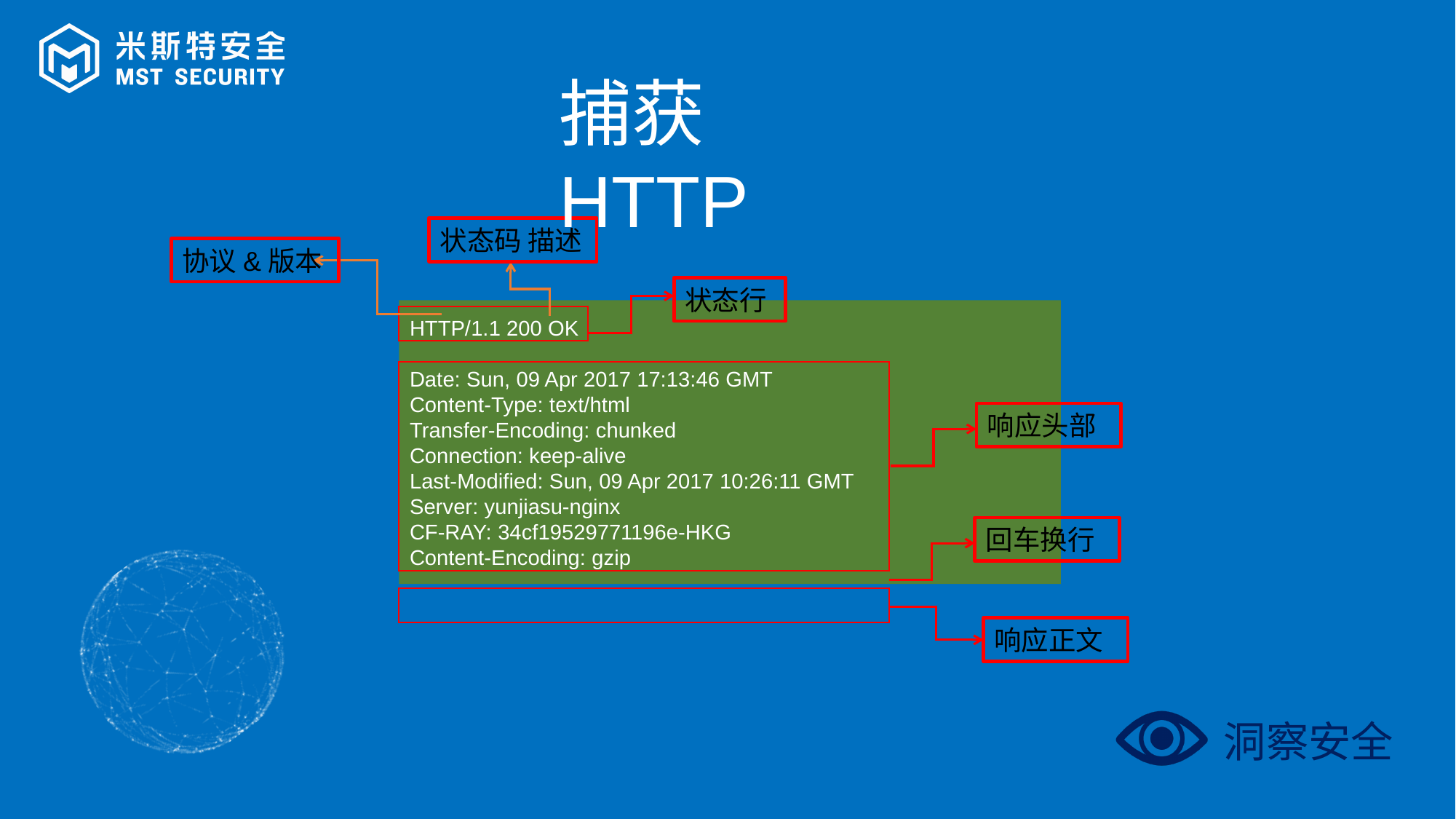

捕获HTTP
状态码 描述
协议&版本
状态行
HTTP/1.1 200 OK

Date: Sun, 09 Apr 2017 17:13:46 GMT
Content-Type: text/html
Transfer-Encoding: chunked
Connection: keep-alive
Last-Modified: Sun, 09 Apr 2017 10:26:11 GMT
Server: yunjiasu-nginx
CF-RAY: 34cf19529771196e-HKG
Content-Encoding: gzip

响应头部
回车换行

响应正文